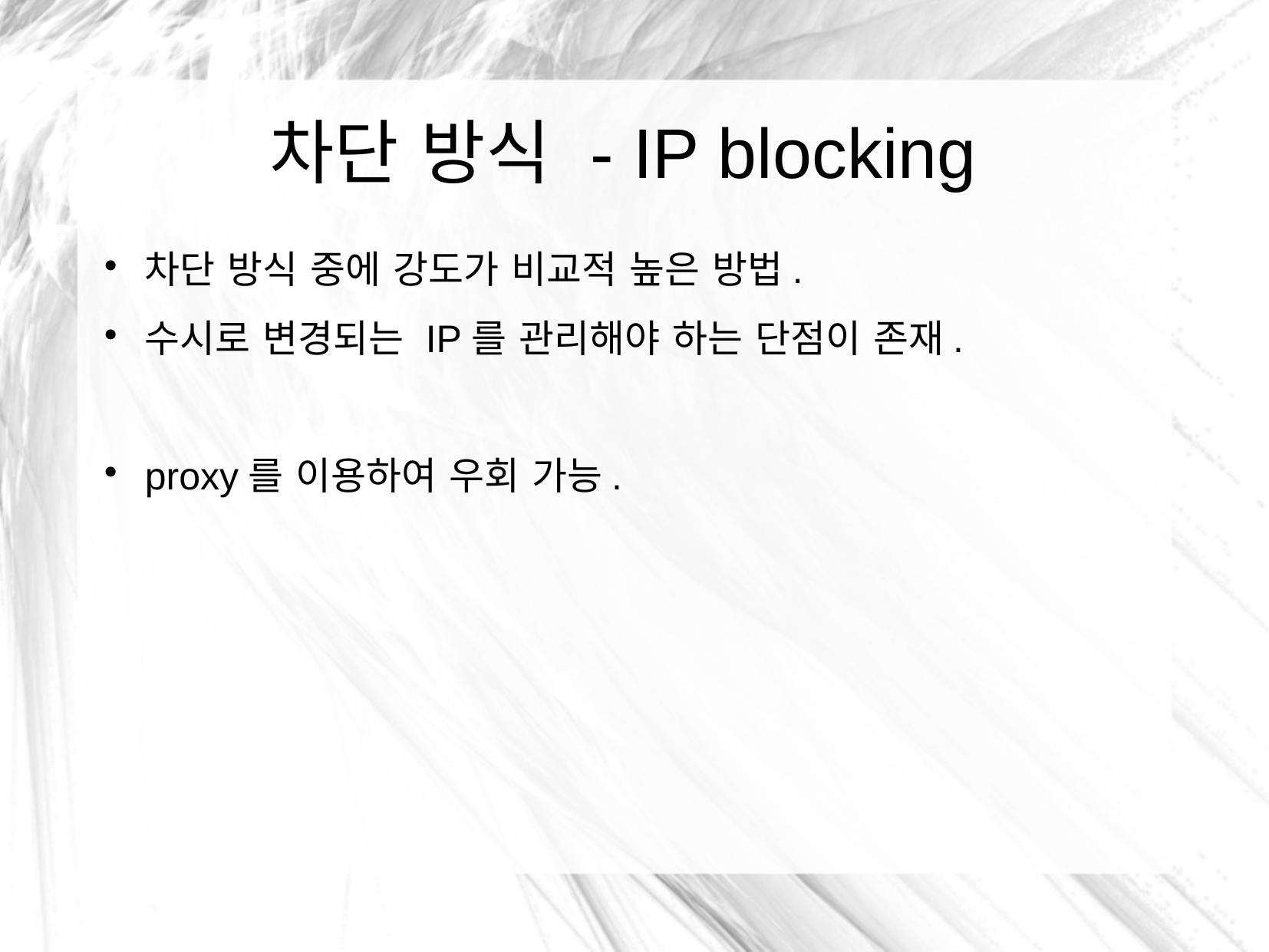

차단 방식 - IP blocking
차단 방식 중에 강도가 비교적 높은 방법.
수시로 변경되는 IP를 관리해야 하는 단점이 존재.

proxy를 이용하여 우회 가능.